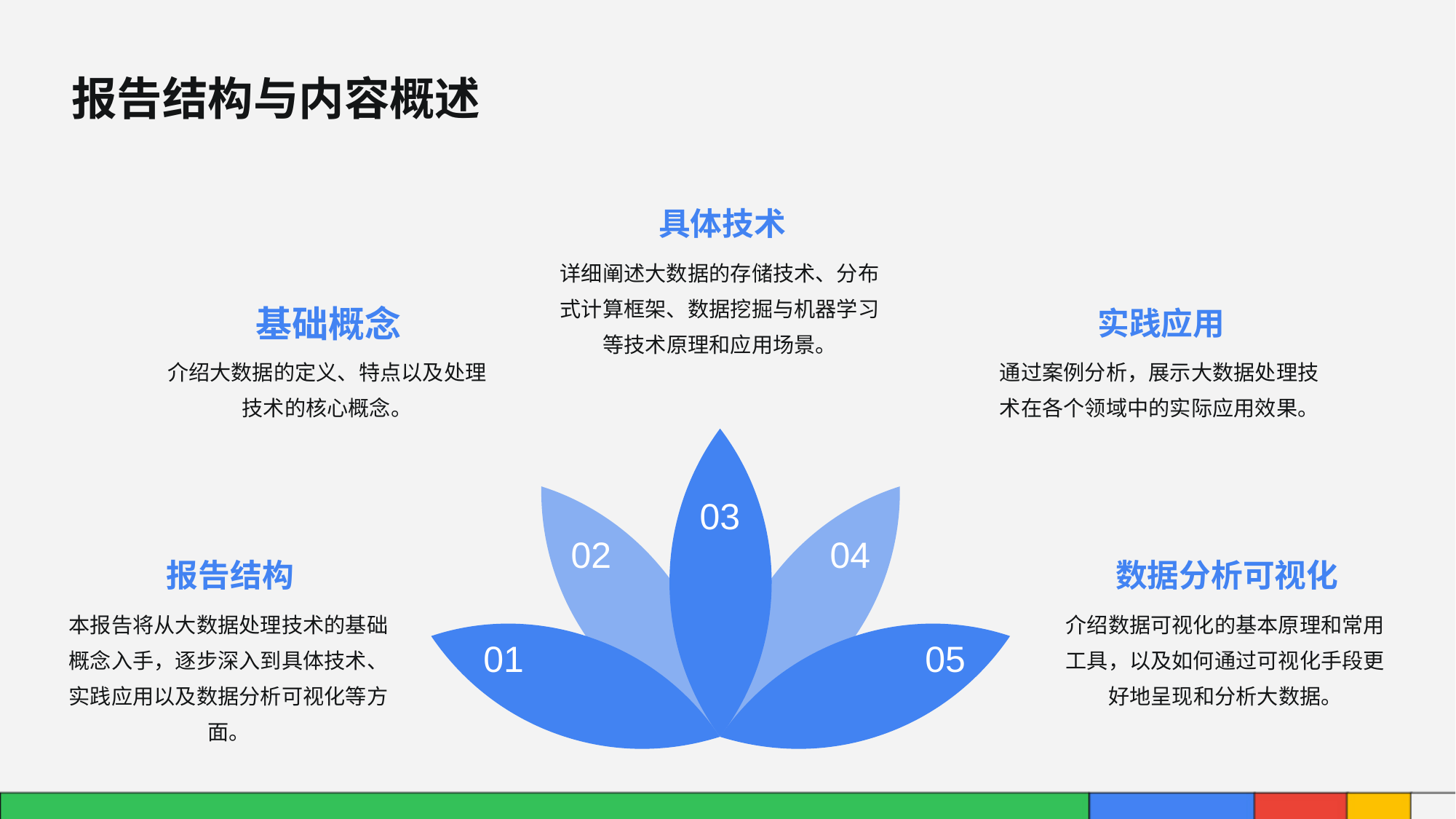

报告结构与内容概述
具体技术
详细阐述大数据的存储技术、分布式计算框架、数据挖掘与机器学习等技术原理和应用场景。
基础概念
实践应用
介绍大数据的定义、特点以及处理技术的核心概念。
通过案例分析，展示大数据处理技术在各个领域中的实际应用效果。

03

02
04
报告结构
数据分析可视化
本报告将从大数据处理技术的基础概念入手，逐步深入到具体技术、实践应用以及数据分析可视化等方面。
介绍数据可视化的基本原理和常用工具，以及如何通过可视化手段更好地呈现和分析大数据。

01
05